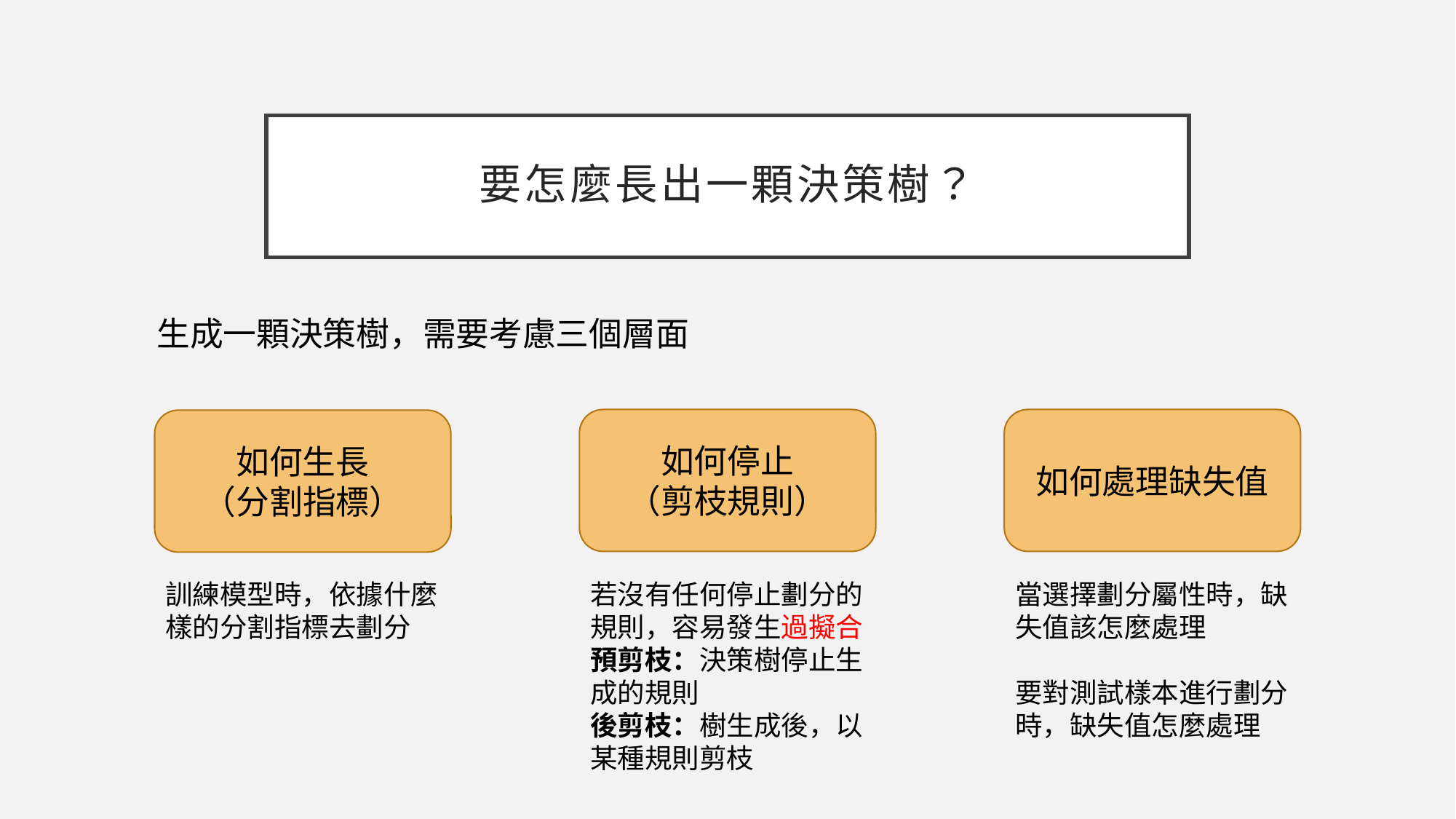

# 要怎麼長出一顆決策樹？
生成一顆決策樹，需要考慮三個層面
如何停止
（剪枝規則）
如何處理缺失值
如何生長
（分割指標）
訓練模型時，依據什麼樣的分割指標去劃分
若沒有任何停止劃分的規則，容易發生過擬合
預剪枝：決策樹停止生成的規則
後剪枝：樹生成後，以某種規則剪枝
當選擇劃分屬性時，缺失值該怎麼處理

要對測試樣本進行劃分時，缺失值怎麼處理